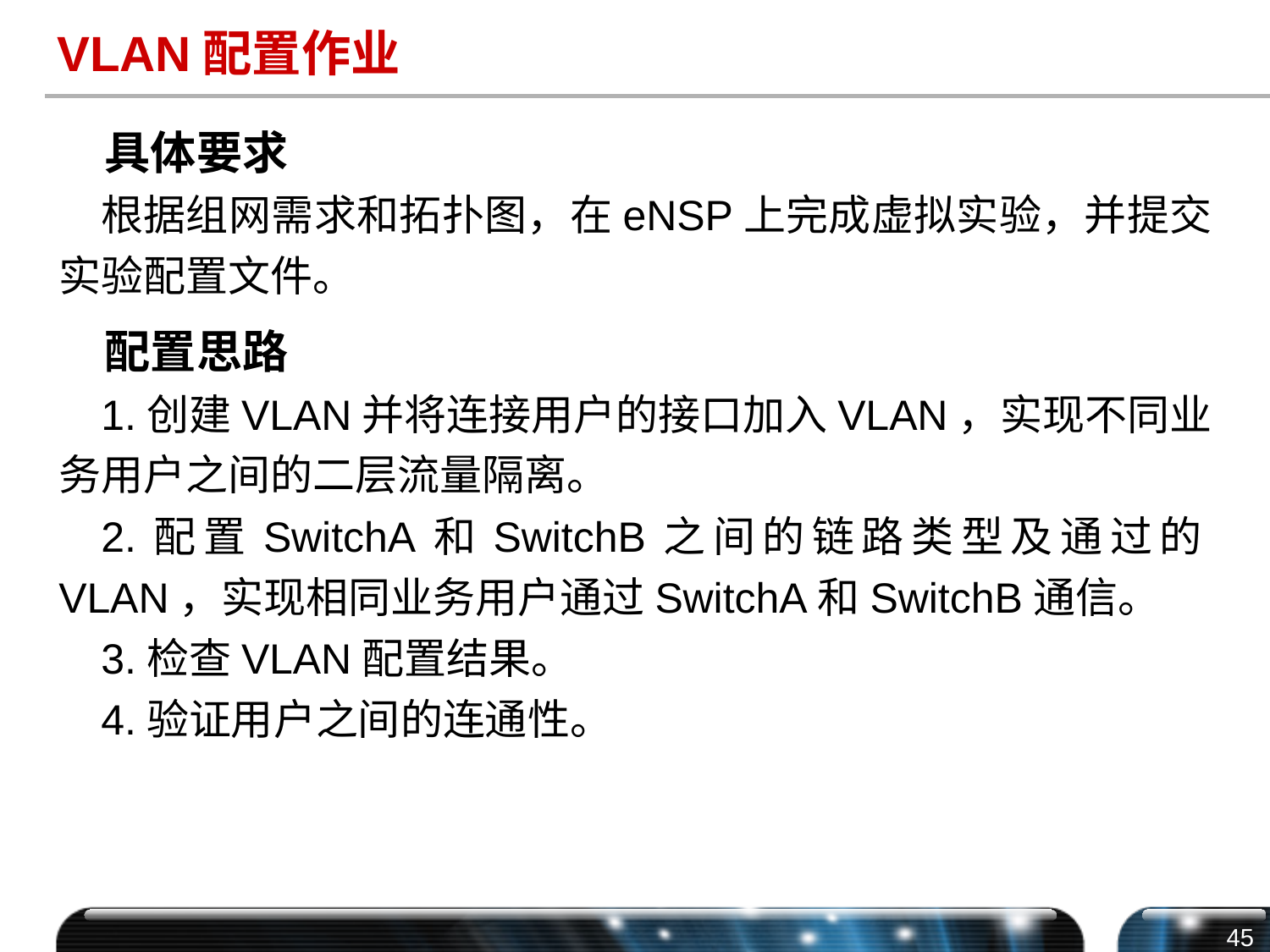

# VLAN配置作业
具体要求
根据组网需求和拓扑图，在eNSP上完成虚拟实验，并提交实验配置文件。
配置思路
1.创建VLAN并将连接用户的接口加入VLAN，实现不同业务用户之间的二层流量隔离。
2.配置SwitchA和SwitchB之间的链路类型及通过的VLAN，实现相同业务用户通过SwitchA和SwitchB通信。
3.检查VLAN配置结果。
4.验证用户之间的连通性。